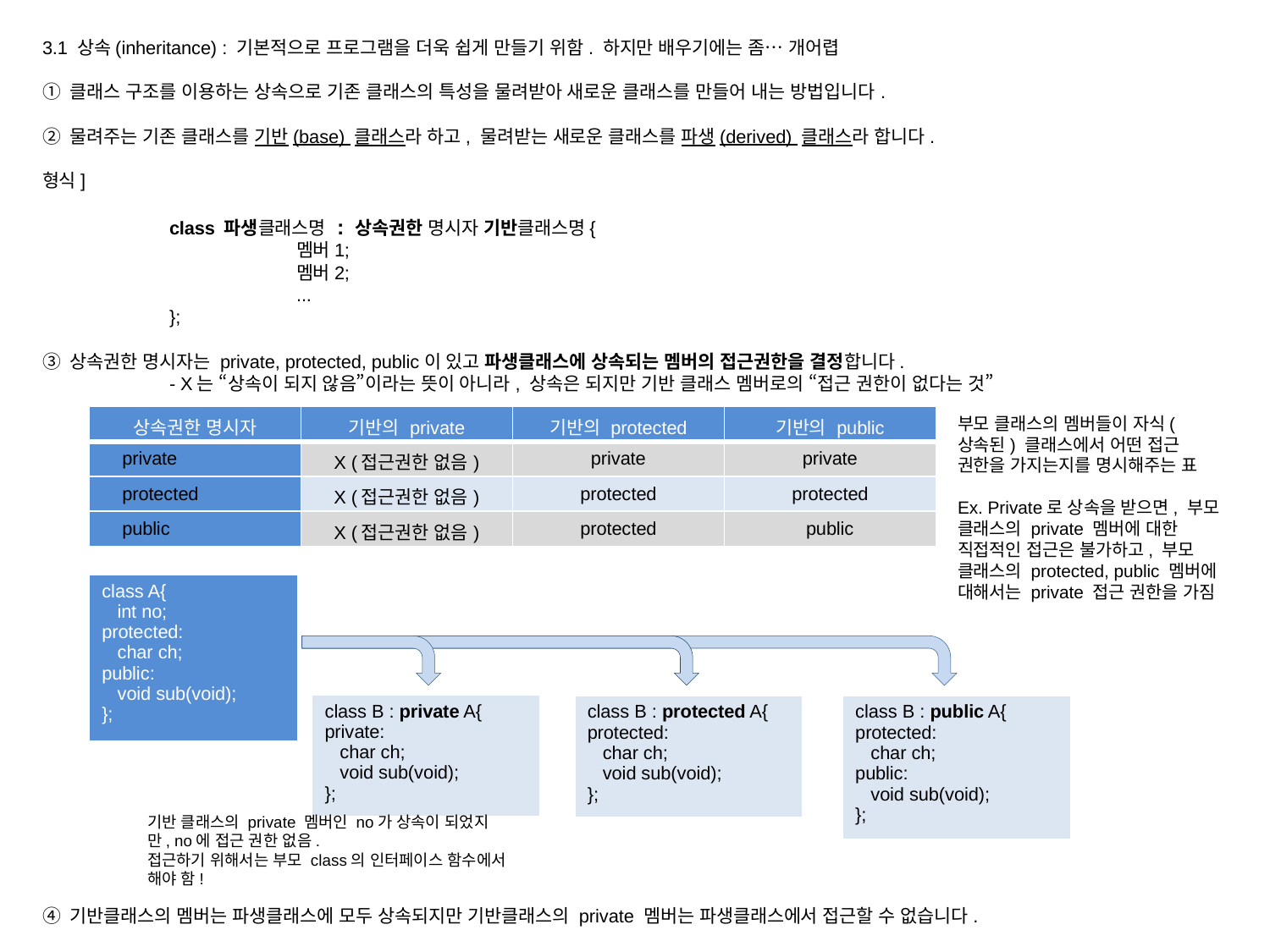

3.1 상속(inheritance) : 기본적으로 프로그램을 더욱 쉽게 만들기 위함. 하지만 배우기에는 좀… 개어렵

① 클래스 구조를 이용하는 상속으로 기존 클래스의 특성을 물려받아 새로운 클래스를 만들어 내는 방법입니다.

② 물려주는 기존 클래스를 기반(base) 클래스라 하고, 물려받는 새로운 클래스를 파생(derived) 클래스라 합니다.

형식]

	class 파생클래스명 : 상속권한 명시자 기반클래스명{
		멤버1;
		멤버2;
		...
	};

③ 상속권한 명시자는 private, protected, public이 있고 파생클래스에 상속되는 멤버의 접근권한을 결정합니다.
	- X는 “상속이 되지 않음”이라는 뜻이 아니라, 상속은 되지만 기반 클래스 멤버로의 “접근 권한이 없다는 것”

④ 기반클래스의 멤버는 파생클래스에 모두 상속되지만 기반클래스의 private 멤버는 파생클래스에서 접근할 수 없습니다.

부모 클래스의 멤버들이 자식(상속된) 클래스에서 어떤 접근 권한을 가지는지를 명시해주는 표

Ex. Private로 상속을 받으면, 부모 클래스의 private 멤버에 대한 직접적인 접근은 불가하고, 부모 클래스의 protected, public 멤버에 대해서는 private 접근 권한을 가짐
| 상속권한 명시자 | 기반의 private | 기반의 protected | 기반의 public |
| --- | --- | --- | --- |
| private | X (접근권한 없음) | private | private |
| protected | X (접근권한 없음) | protected | protected |
| public | X (접근권한 없음) | protected | public |

| class A{ int no; protected: char ch; public: void sub(void); }; |
| --- |

| class B : private A{ private: char ch; void sub(void); }; |
| --- |
| class B : protected A{ protected: char ch; void sub(void); }; |
| --- |
| class B : public A{ protected: char ch; public: void sub(void); }; |
| --- |
기반 클래스의 private 멤버인 no가 상속이 되었지만, no에 접근 권한 없음.
접근하기 위해서는 부모 class의 인터페이스 함수에서 해야 함!